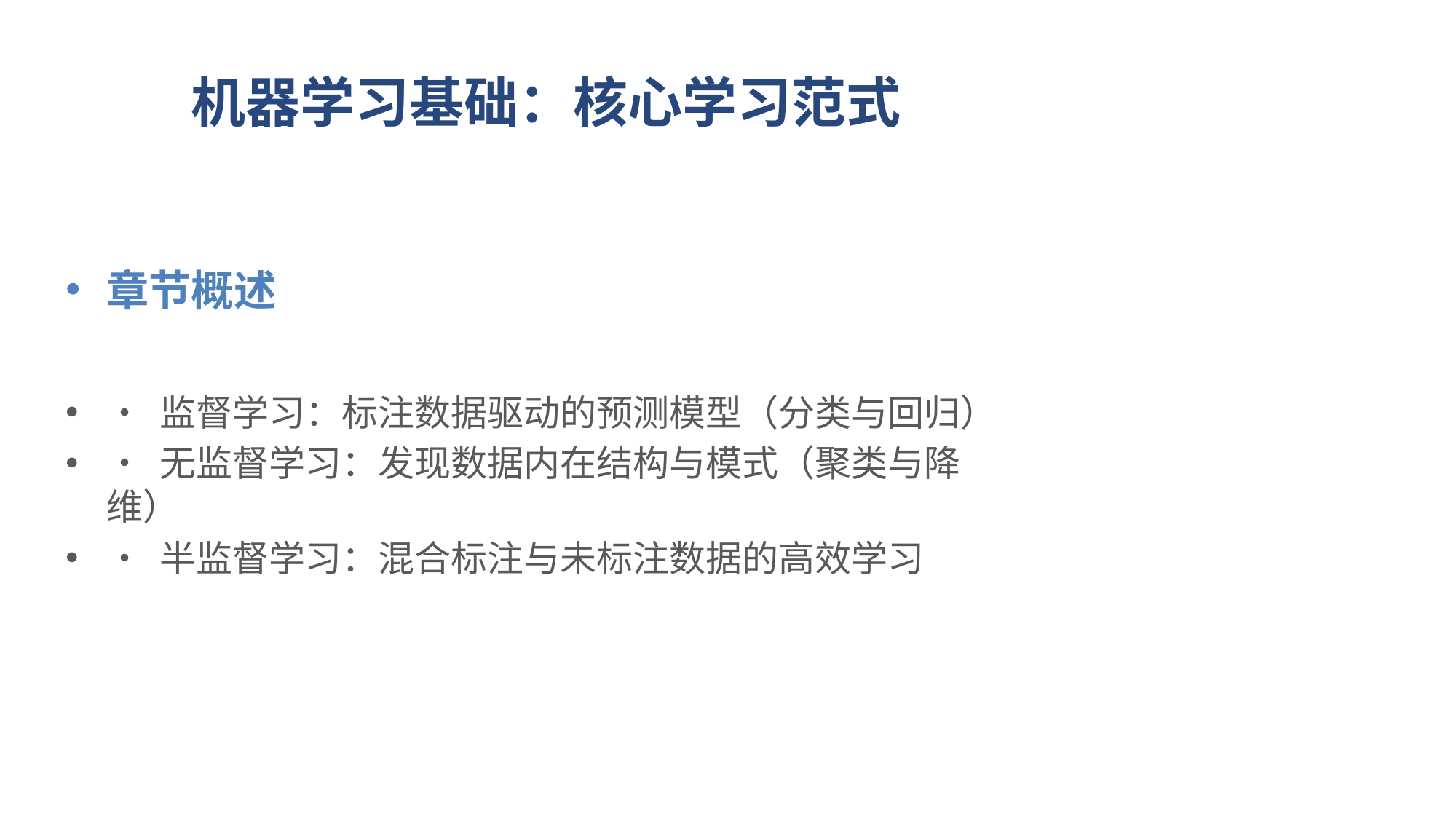

# 机器学习基础：核心学习范式

章节概述

• 监督学习：标注数据驱动的预测模型（分类与回归）
• 无监督学习：发现数据内在结构与模式（聚类与降维）
• 半监督学习：混合标注与未标注数据的高效学习